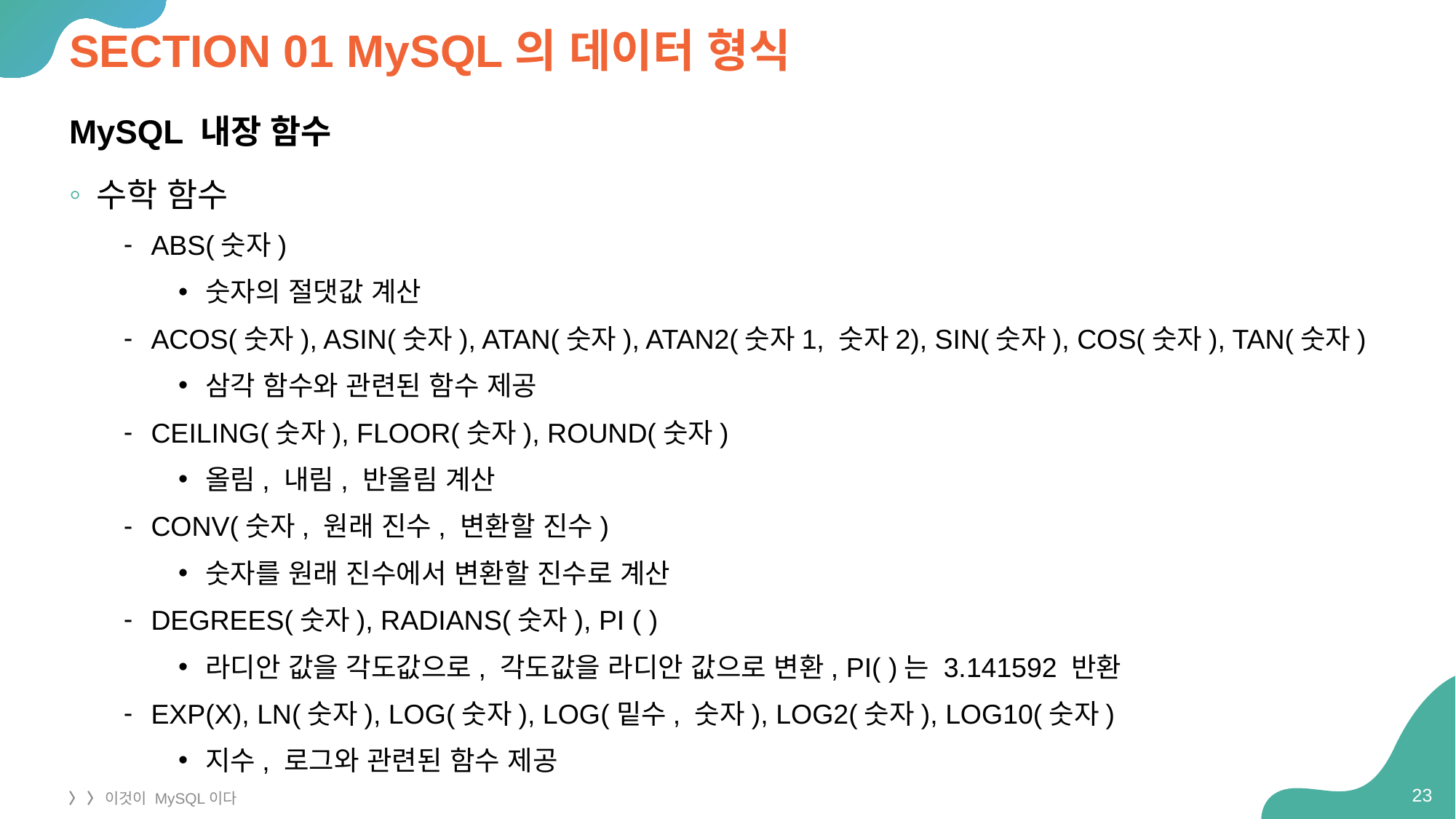

# SECTION 01 MySQL의 데이터 형식
MySQL 내장 함수
수학 함수
ABS(숫자)
숫자의 절댓값 계산
ACOS(숫자), ASIN(숫자), ATAN(숫자), ATAN2(숫자1, 숫자2), SIN(숫자), COS(숫자), TAN(숫자)
삼각 함수와 관련된 함수 제공
CEILING(숫자), FLOOR(숫자), ROUND(숫자)
올림, 내림, 반올림 계산
CONV(숫자, 원래 진수, 변환할 진수)
숫자를 원래 진수에서 변환할 진수로 계산
DEGREES(숫자), RADIANS(숫자), PI ( )
라디안 값을 각도값으로, 각도값을 라디안 값으로 변환, PI( )는 3.141592 반환
EXP(X), LN(숫자), LOG(숫자), LOG(밑수, 숫자), LOG2(숫자), LOG10(숫자)
지수, 로그와 관련된 함수 제공
23
〉 〉 이것이 MySQL이다